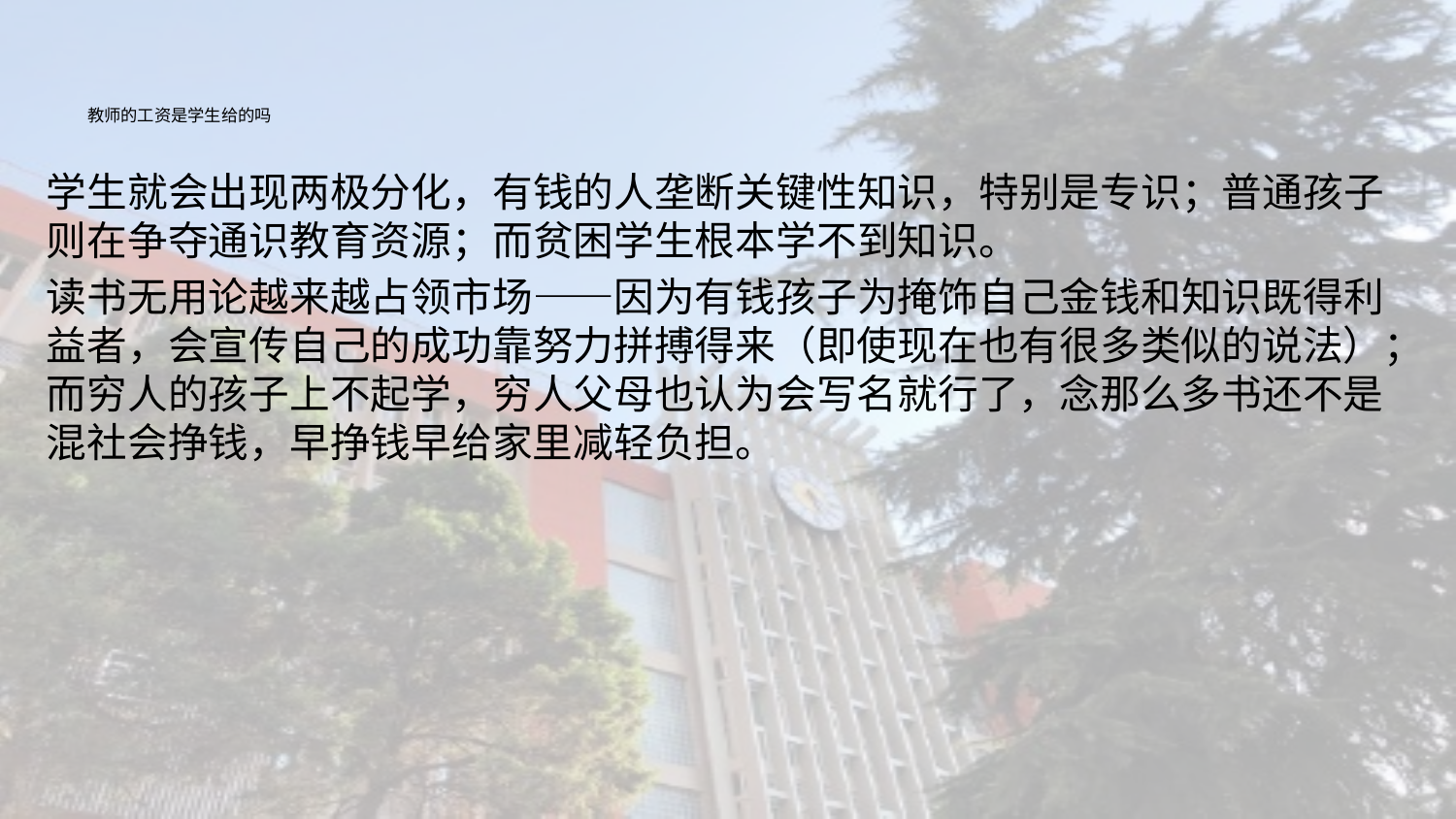

# 教师的工资是学生给的吗
	学生就会出现两极分化，有钱的人垄断关键性知识，特别是专识；普通孩子则在争夺通识教育资源；而贫困学生根本学不到知识。
	读书无用论越来越占领市场——因为有钱孩子为掩饰自己金钱和知识既得利益者，会宣传自己的成功靠努力拼搏得来（即使现在也有很多类似的说法）；而穷人的孩子上不起学，穷人父母也认为会写名就行了，念那么多书还不是混社会挣钱，早挣钱早给家里减轻负担。